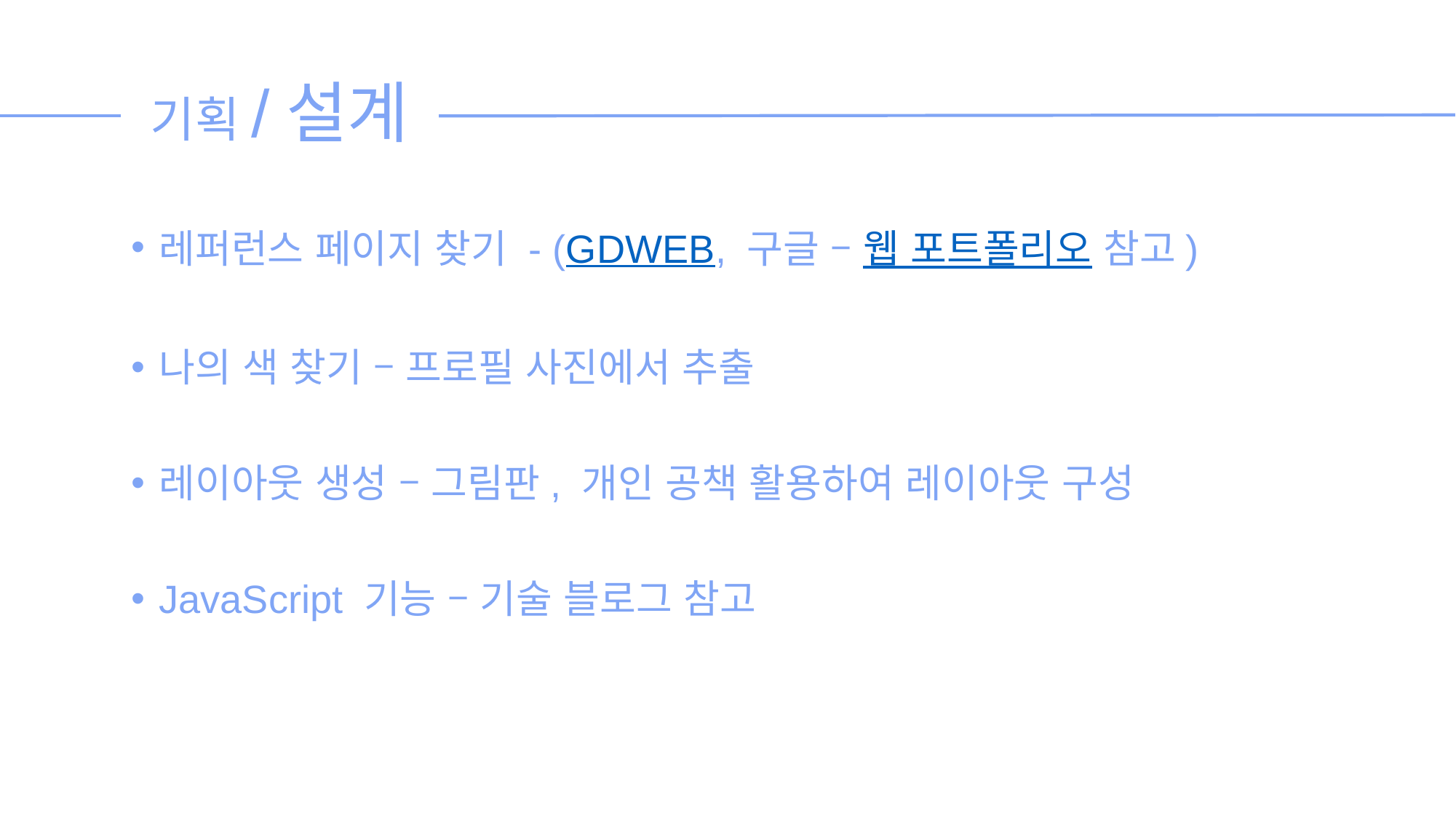

# 기획/설계
레퍼런스 페이지 찾기 - (GDWEB, 구글 – 웹 포트폴리오 참고)

나의 색 찾기 – 프로필 사진에서 추출

레이아웃 생성 – 그림판, 개인 공책 활용하여 레이아웃 구성

JavaScript 기능 – 기술 블로그 참고